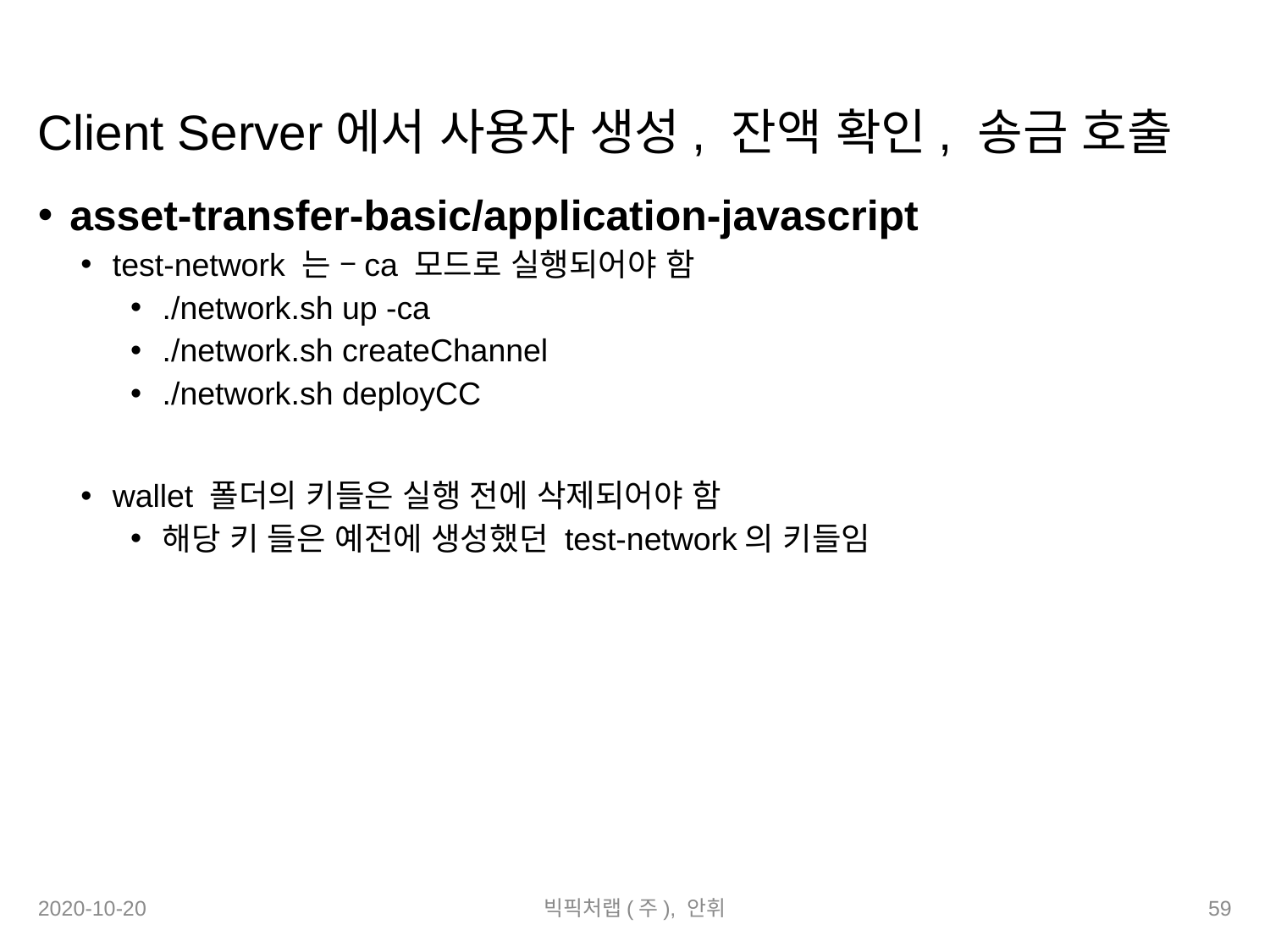

# Client Server에서 사용자 생성, 잔액 확인, 송금 호출
asset-transfer-basic/application-javascript
test-network 는 –ca 모드로 실행되어야 함
./network.sh up -ca
./network.sh createChannel
./network.sh deployCC

wallet 폴더의 키들은 실행 전에 삭제되어야 함
해당 키 들은 예전에 생성했던 test-network의 키들임
59
2020-10-20
빅픽처랩(주), 안휘